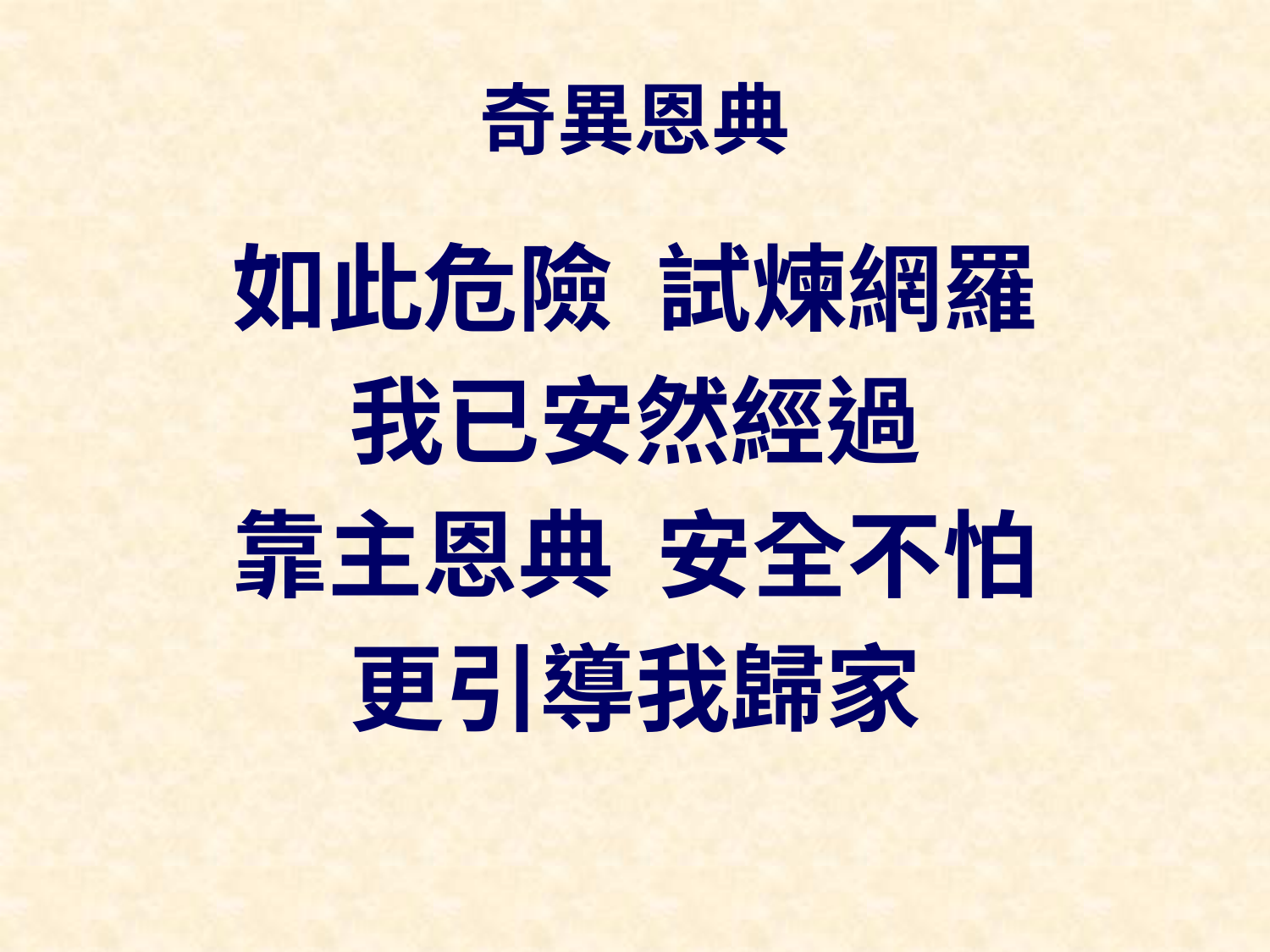

# 奇異恩典
如此危險  試煉網羅
我已安然經過
靠主恩典  安全不怕
更引導我歸家